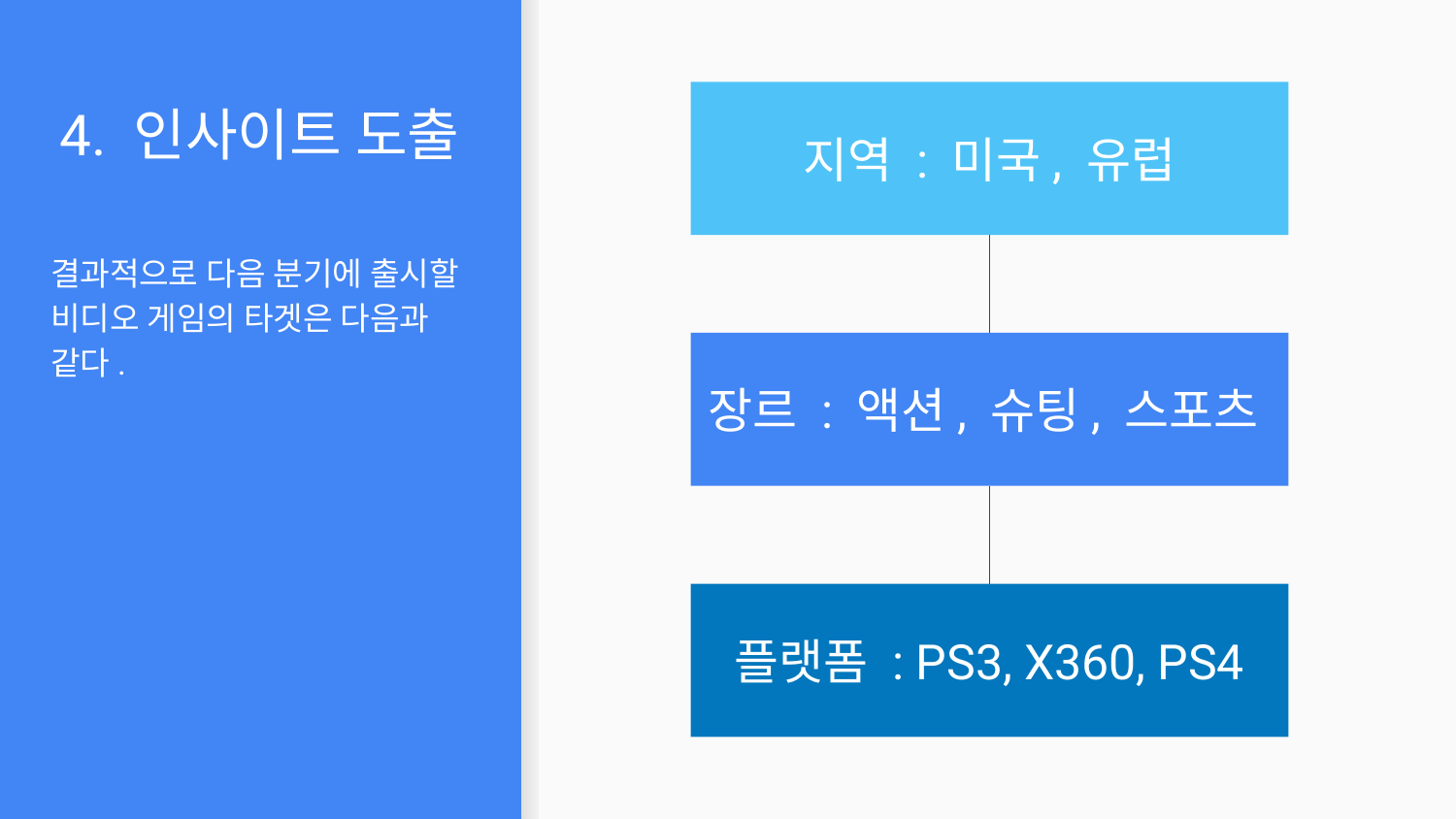

# 4. 인사이트 도출
지역 : 미국, 유럽
결과적으로 다음 분기에 출시할 비디오 게임의 타겟은 다음과 같다.
장르 : 액션, 슈팅, 스포츠
플랫폼 : PS3, X360, PS4